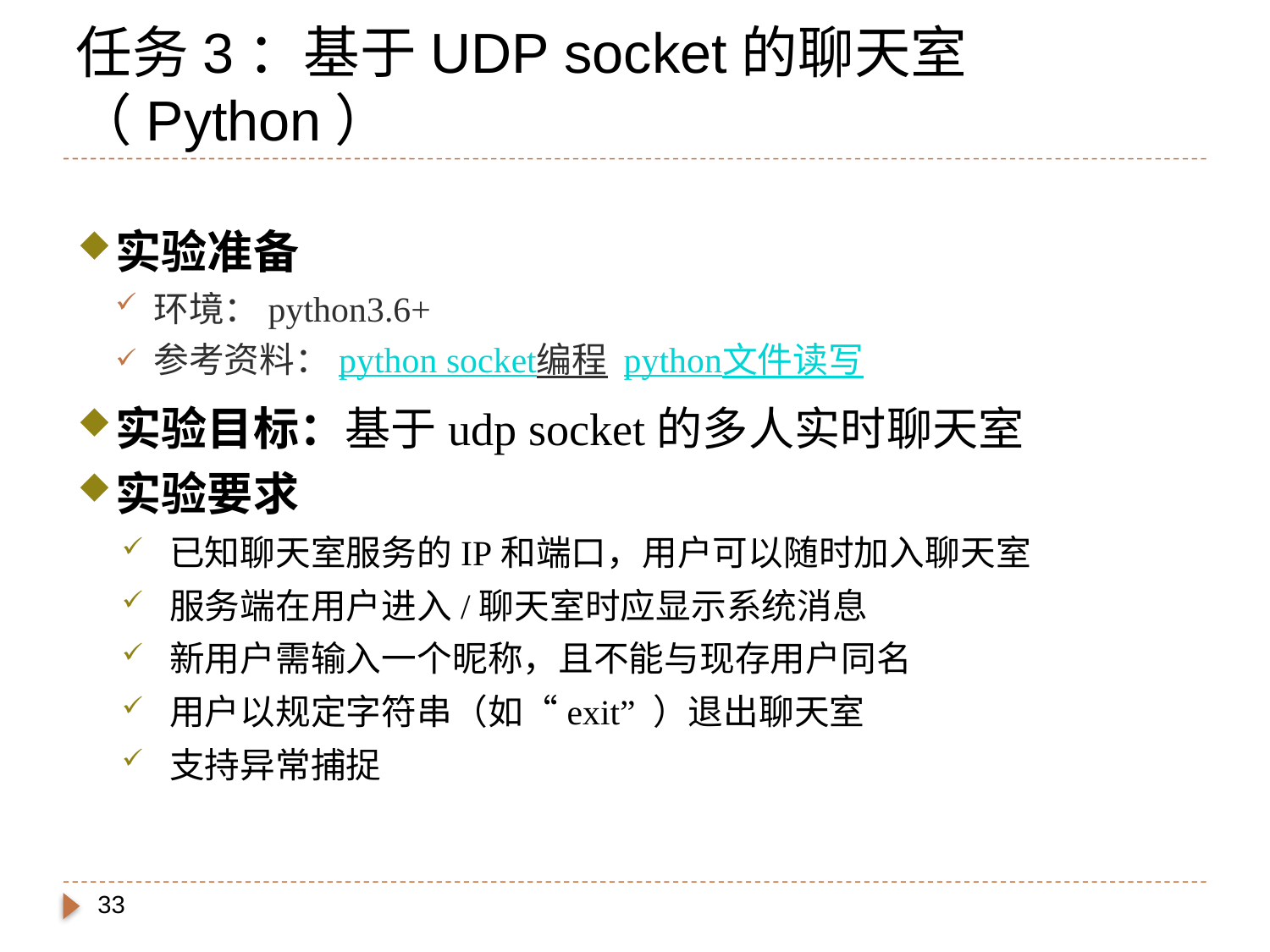

# 任务3：基于UDP socket的聊天室 （Python）
实验准备
环境：python3.6+
参考资料：python socket编程 python文件读写
实验目标：基于udp socket的多人实时聊天室
实验要求
已知聊天室服务的IP和端口，用户可以随时加入聊天室
服务端在用户进入/聊天室时应显示系统消息
新用户需输入一个昵称，且不能与现存用户同名
用户以规定字符串（如“exit” ）退出聊天室
支持异常捕捉
33